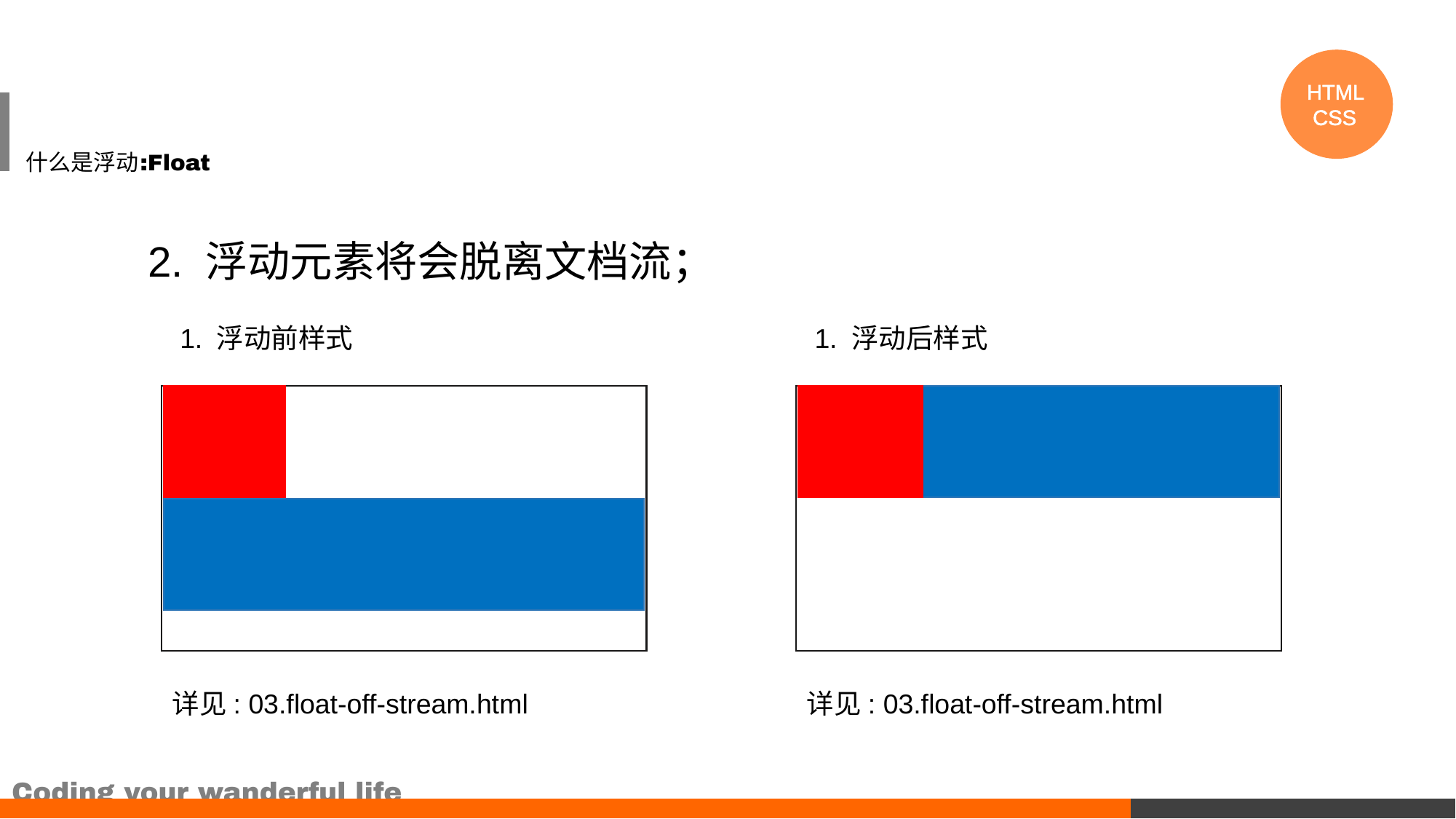

HTML
  CSS
# 什么是浮动:Float

2. 浮动元素将会脱离文档流；
 1. 浮动前样式
 1. 浮动后样式

详见: 03.float-off-stream.html
详见: 03.float-off-stream.html

Coding your wanderful life